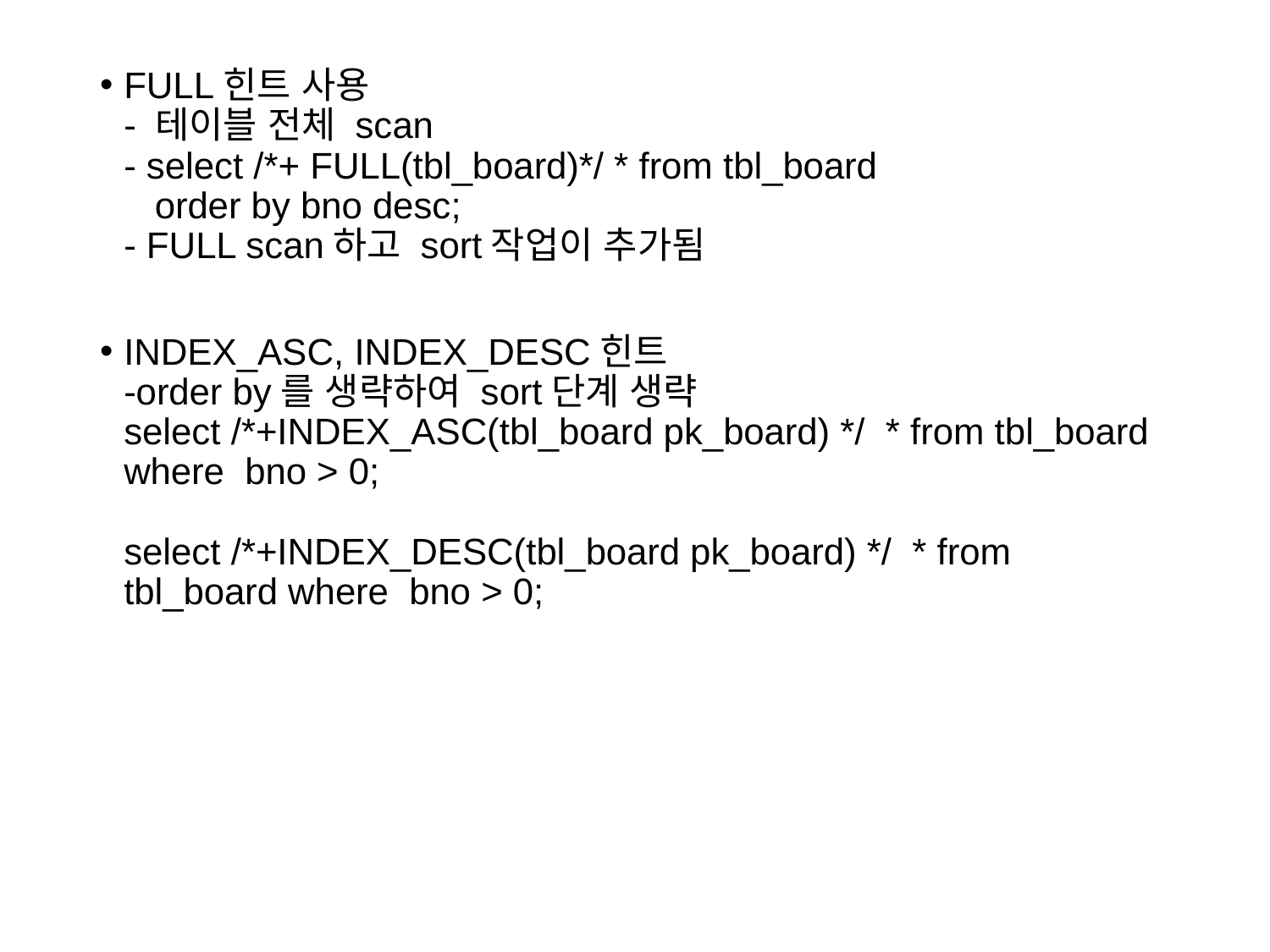

FULL힌트 사용
- 테이블 전체 scan
- select /*+ FULL(tbl_board)*/ * from tbl_board
   order by bno desc;
- FULL scan하고 sort작업이 추가됨

INDEX_ASC, INDEX_DESC힌트
-order by를 생략하여 sort단계 생략
select /*+INDEX_ASC(tbl_board pk_board) */  * from tbl_board where  bno > 0;
select /*+INDEX_DESC(tbl_board pk_board) */  * from tbl_board where  bno > 0;